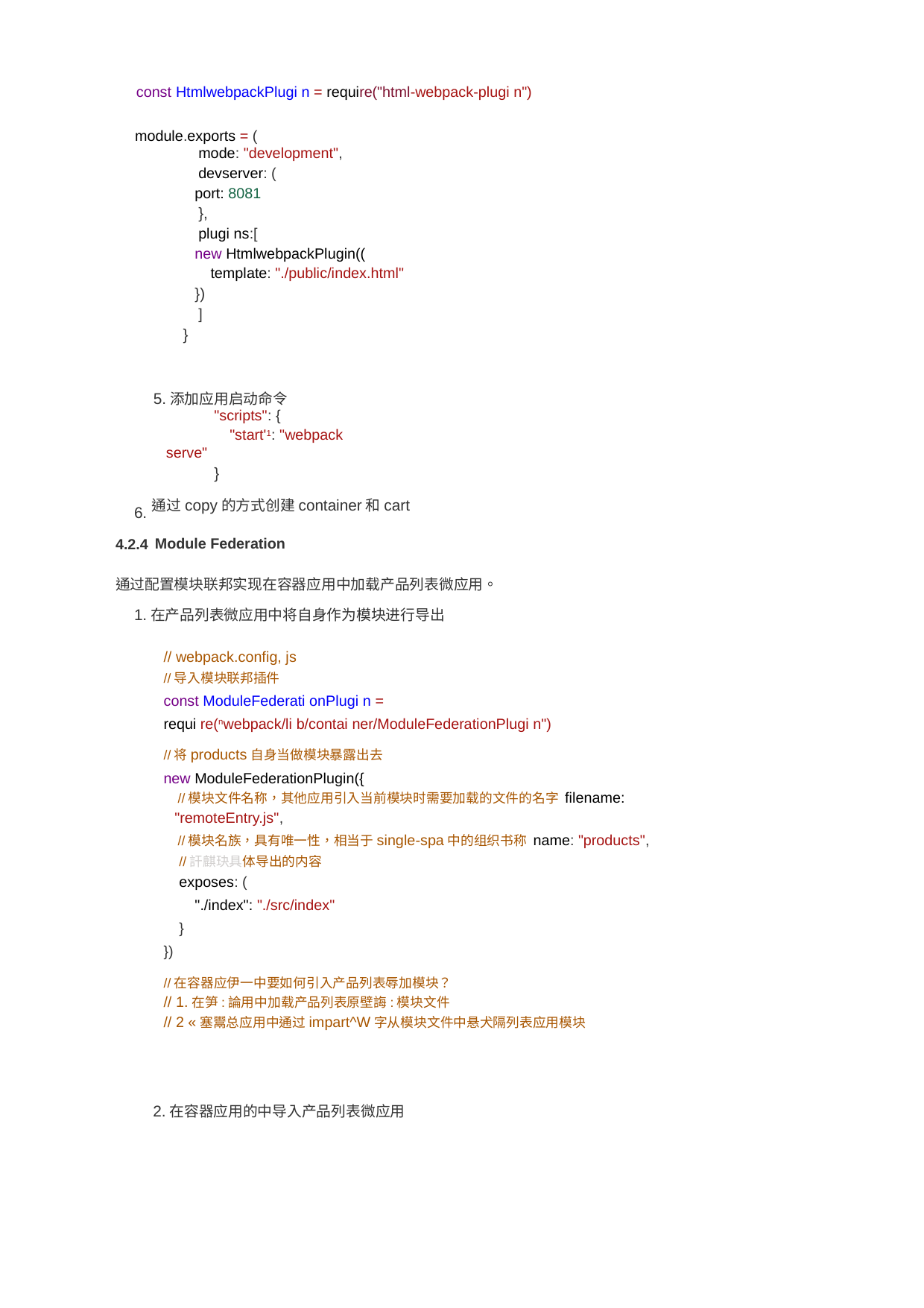

const HtmlwebpackPlugi n = require("html-webpack-plugi n") module.exports = (
mode: "development",
devserver: (
port: 8081
},
plugi ns:[
new HtmlwebpackPlugin((
template: "./public/index.html"
})
]
}
5.添加应用启动命令
"scripts": {
"start'1: "webpack serve"
}
通过copy的方式创建container和cart
6.
4.2.4
Module Federation
通过配置模块联邦实现在容器应用中加载产品列表微应用。
1.在产品列表微应用中将自身作为模块进行导出
// webpack.config, js
//导入模块联邦插件
const ModuleFederati onPlugi n =
requi re(nwebpack/li b/contai ner/ModuleFederationPlugi n")
//将products自身当做模块暴露出去
new ModuleFederationPlugin({
//模块文件名称，其他应用引入当前模块时需要加载的文件的名字 filename: "remoteEntry.js",
//模块名族，具有唯一性，相当于single-spa中的组织书称 name: "products",
//訐麒玦具体导出的内容
exposes: (
"./index": "./src/index"
}
})
//在容器应伊一中要如何引入产品列表辱加模块？
// 1.在笋:論用中加载产品列表原壁誨:模块文件
// 2 «塞鬻总应用中通过impart^W字从模块文件中悬犬隔列表应用模块
2.在容器应用的中导入产品列表微应用